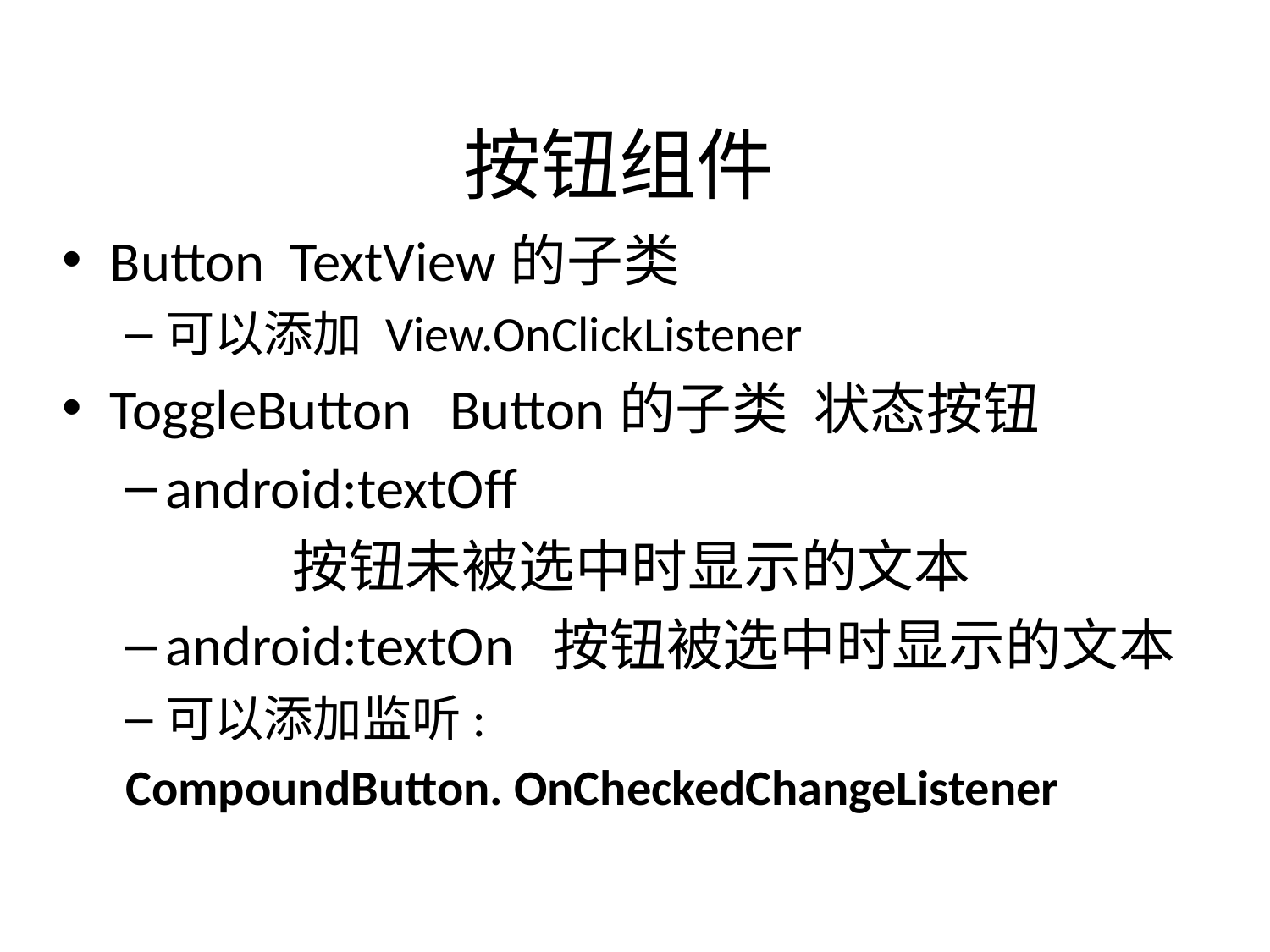

# 按钮组件
Button  TextView的子类
可以添加 View.OnClickListener
ToggleButton   Button的子类  状态按钮
android:textOff
		按钮未被选中时显示的文本
android:textOn  按钮被选中时显示的文本
可以添加监听:
CompoundButton. OnCheckedChangeListener